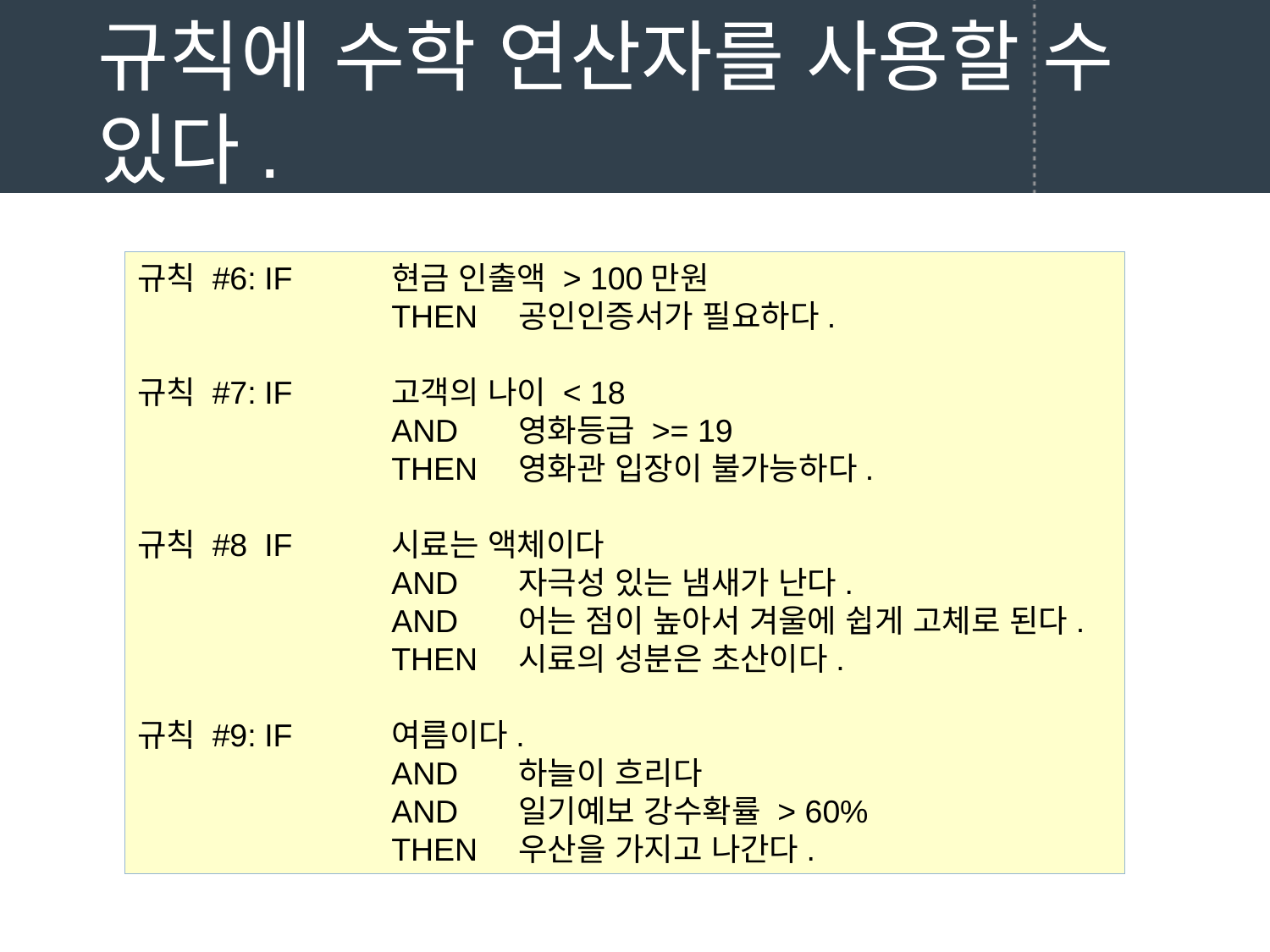

# 규칙에 수학 연산자를 사용할 수 있다.
규칙 #6:	IF	현금 인출액 > 100만원
		THEN	공인인증서가 필요하다.

규칙 #7:	IF	고객의 나이 < 18
		AND 	영화등급 >= 19
		THEN	영화관 입장이 불가능하다.

규칙 #8	IF	시료는 액체이다
		AND 	자극성 있는 냄새가 난다.
		AND 	어는 점이 높아서 겨울에 쉽게 고체로 된다.
		THEN	시료의 성분은 초산이다.

규칙 #9:	IF 	여름이다.
		AND 	하늘이 흐리다
		AND 	일기예보 강수확률 > 60%
		THEN 	우산을 가지고 나간다.